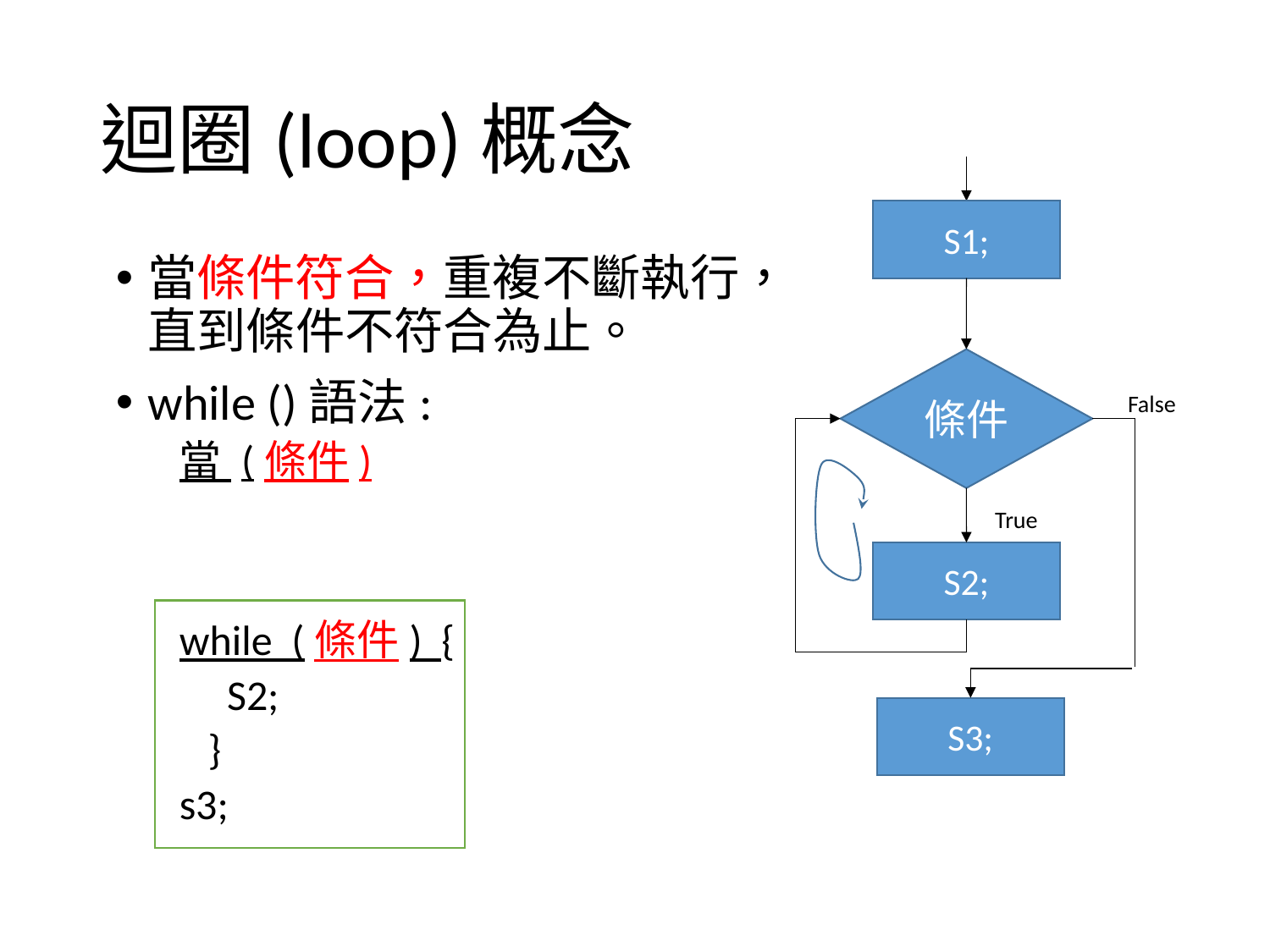

# 迴圈(loop)概念
S1;
條件
False

True

S2;
S3;
當條件符合，重複不斷執行，直到條件不符合為止。
while ()語法:
當 (條件)

while  (條件)  {
     S2;
   }
s3;